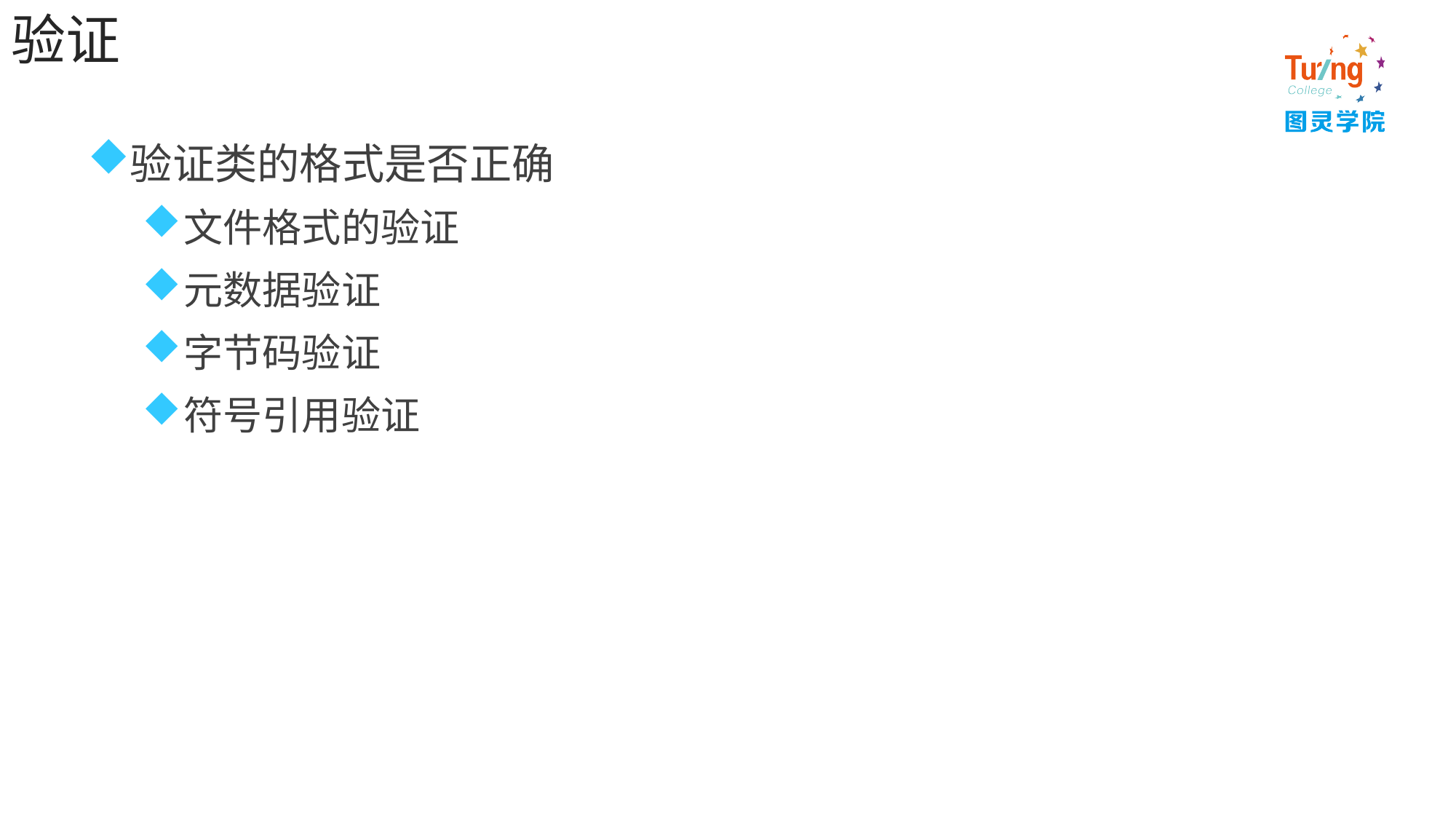

# 验证
验证类的格式是否正确
文件格式的验证
元数据验证
字节码验证
符号引用验证